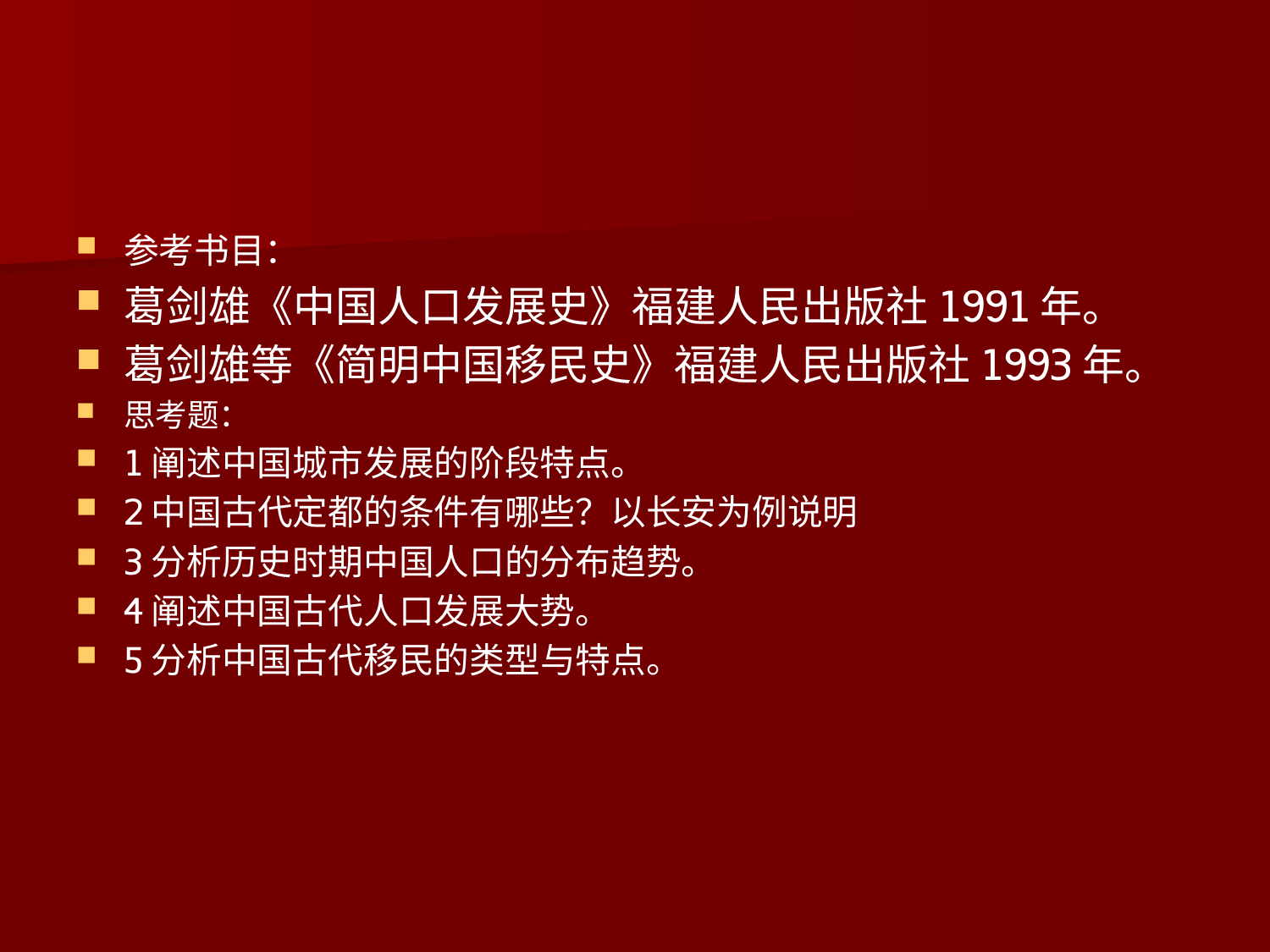

#
参考书目：
葛剑雄《中国人口发展史》福建人民出版社1991年。
葛剑雄等《简明中国移民史》福建人民出版社1993年。
思考题：
1阐述中国城市发展的阶段特点。
2中国古代定都的条件有哪些？以长安为例说明
3分析历史时期中国人口的分布趋势。
4阐述中国古代人口发展大势。
5分析中国古代移民的类型与特点。